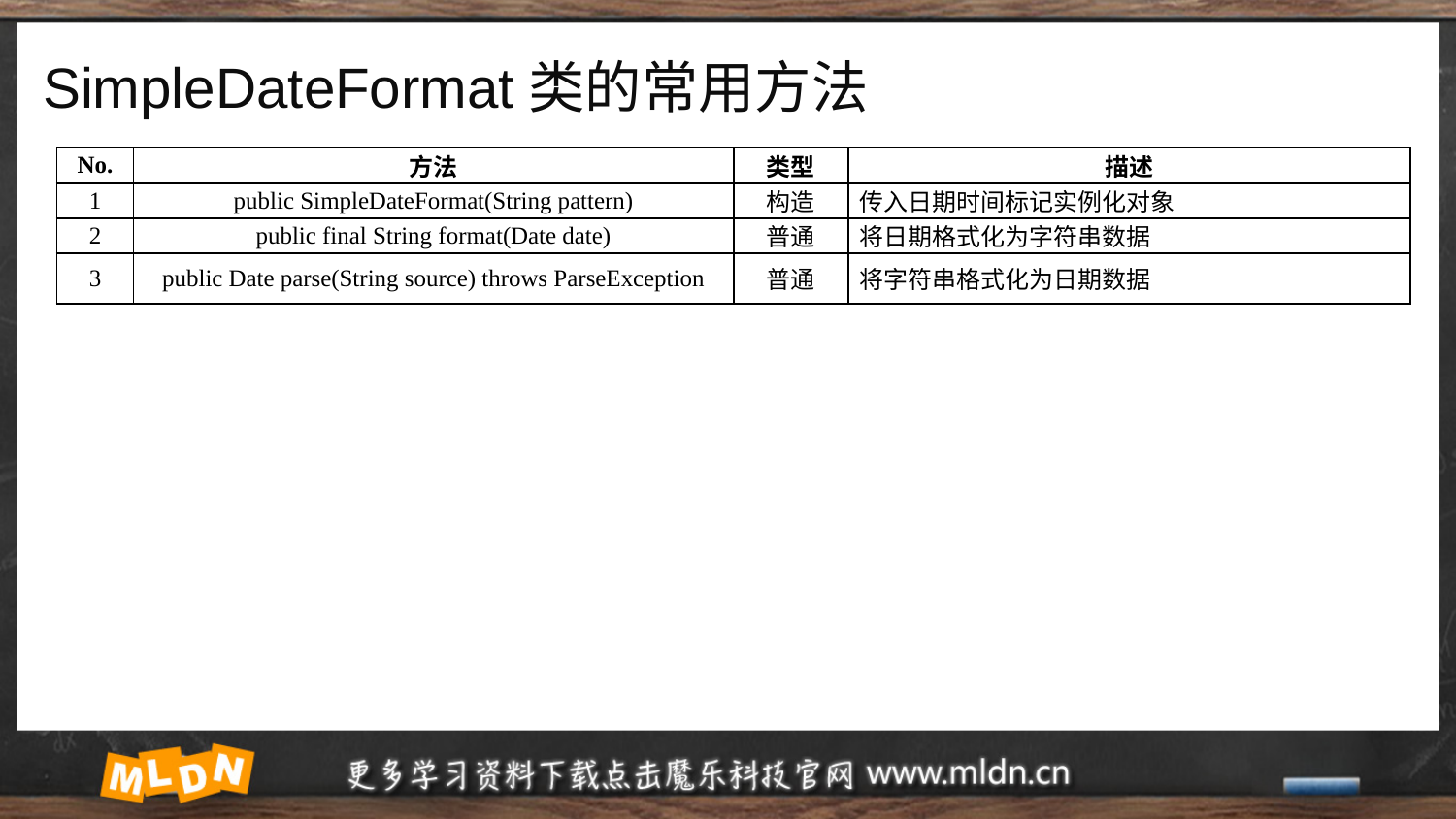

# SimpleDateFormat类的常用方法
| No. | 方法 | 类型 | 描述 |
| --- | --- | --- | --- |
| 1 | public SimpleDateFormat(String pattern) | 构造 | 传入日期时间标记实例化对象 |
| 2 | public final String format(Date date) | 普通 | 将日期格式化为字符串数据 |
| 3 | public Date parse(String source) throws ParseException | 普通 | 将字符串格式化为日期数据 |